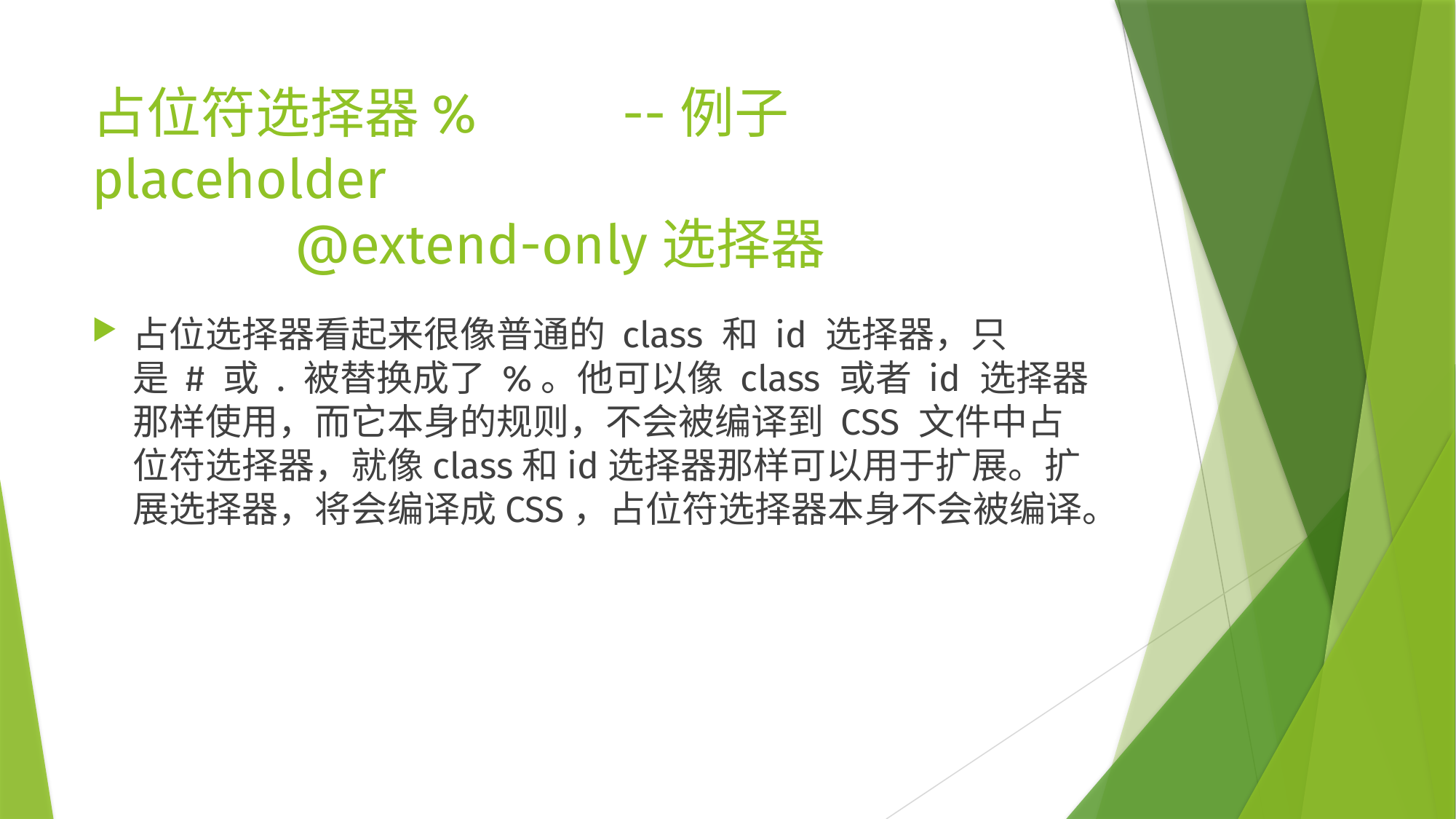

# 占位符选择器%          --例子placeholder @extend-only选择器

占位选择器看起来很像普通的 class 和 id 选择器，只是 # 或 . 被替换成了 %。他可以像 class 或者 id 选择器那样使用，而它本身的规则，不会被编译到 CSS 文件中占位符选择器，就像class和id选择器那样可以用于扩展。扩展选择器，将会编译成CSS，占位符选择器本身不会被编译。